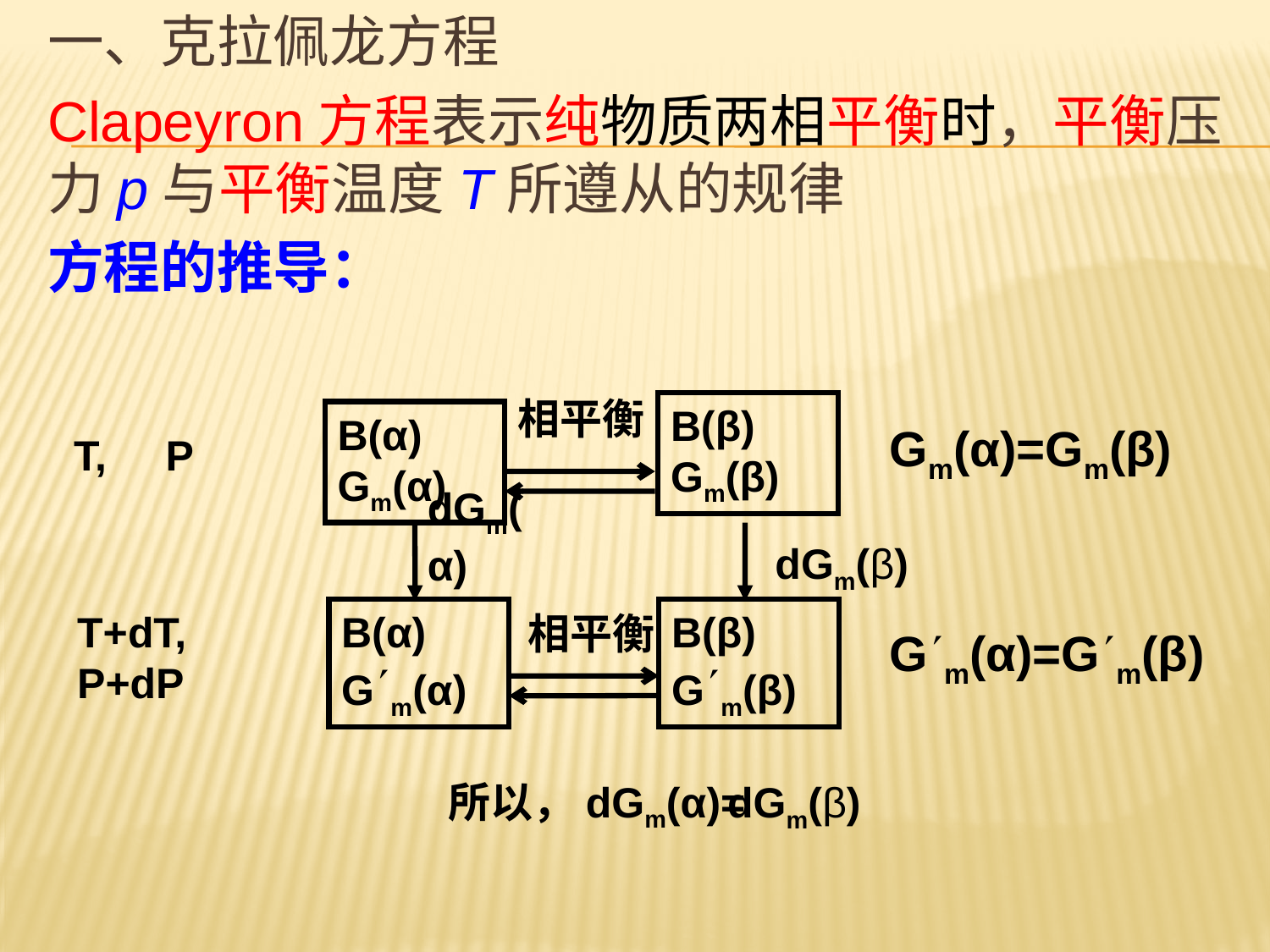

一、克拉佩龙方程
Clapeyron方程表示纯物质两相平衡时，平衡压力p与平衡温度T所遵从的规律
方程的推导：

相平衡
B(β)
Gm(β)
B(α)
Gm(α)
Gm(α)=Gm(β)
T,     P

dGm(α)
dGm(β)
T+dT,
P+dP
B(α)
G′m(α)
B(β)
G′m(β)
相平衡
G′m(α)=G′m(β)

所以，dGm(α)=
dGm(β)